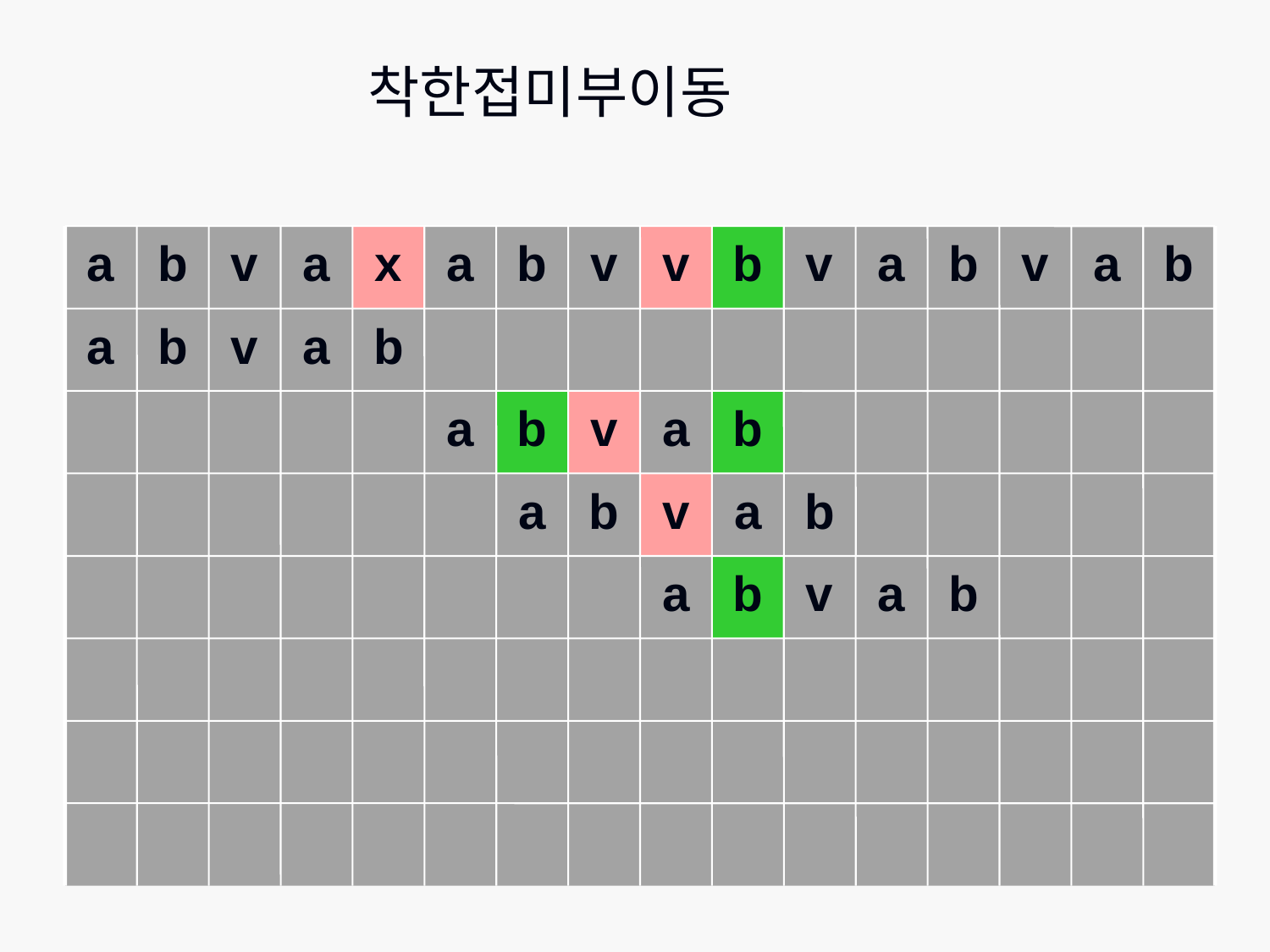

# 착한접미부이동
a

b

v

a

x

a

b

v

v

b

v

a

b

v

a

b

a

b
v
a
b

a
b
v
a
b

a
b
v
a
b

a

b

v

a

b